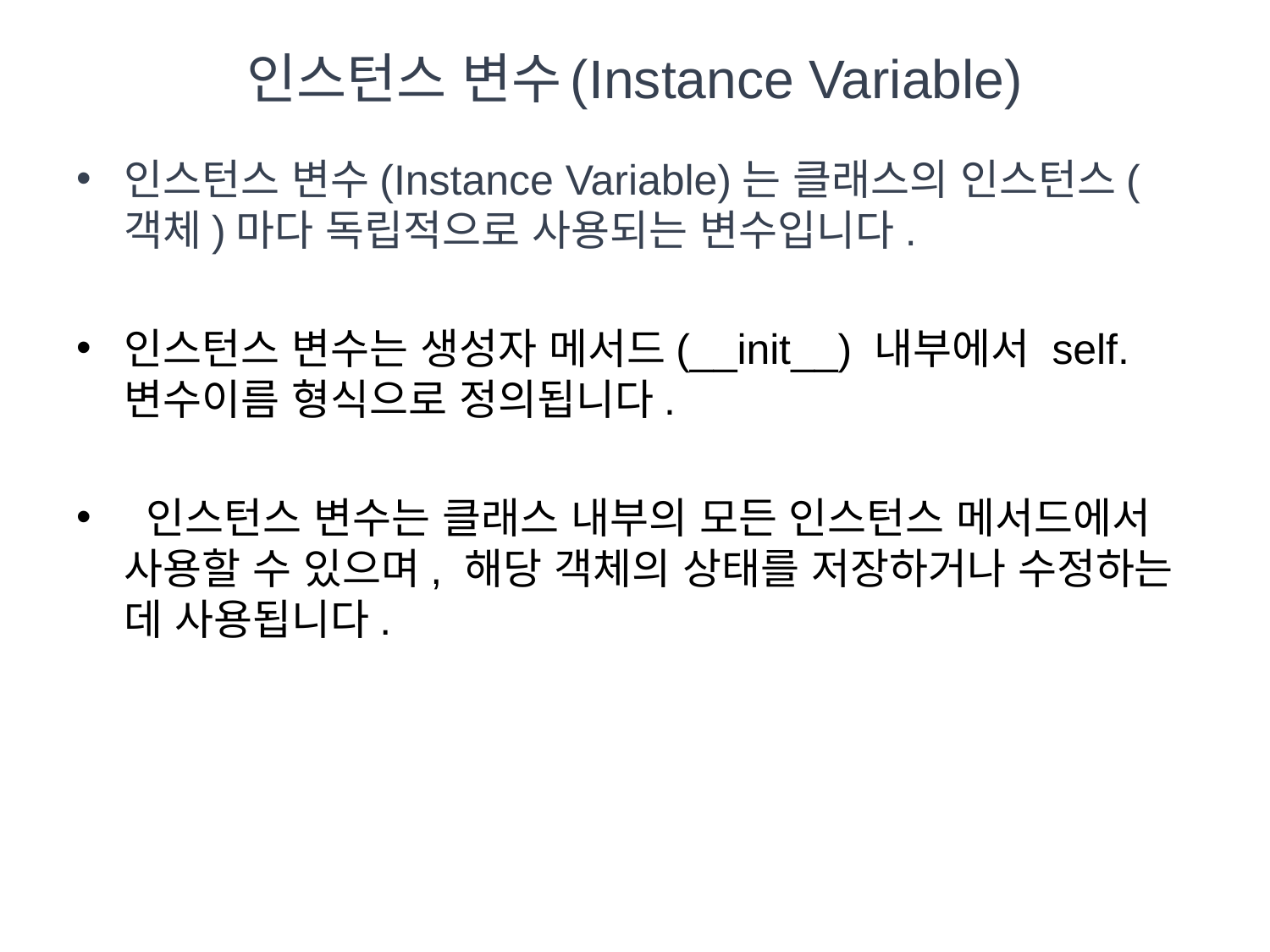

# 인스턴스 변수(Instance Variable)
인스턴스 변수(Instance Variable)는 클래스의 인스턴스(객체)마다 독립적으로 사용되는 변수입니다.

인스턴스 변수는 생성자 메서드(__init__) 내부에서 self.변수이름 형식으로 정의됩니다.

 인스턴스 변수는 클래스 내부의 모든 인스턴스 메서드에서 사용할 수 있으며, 해당 객체의 상태를 저장하거나 수정하는 데 사용됩니다.